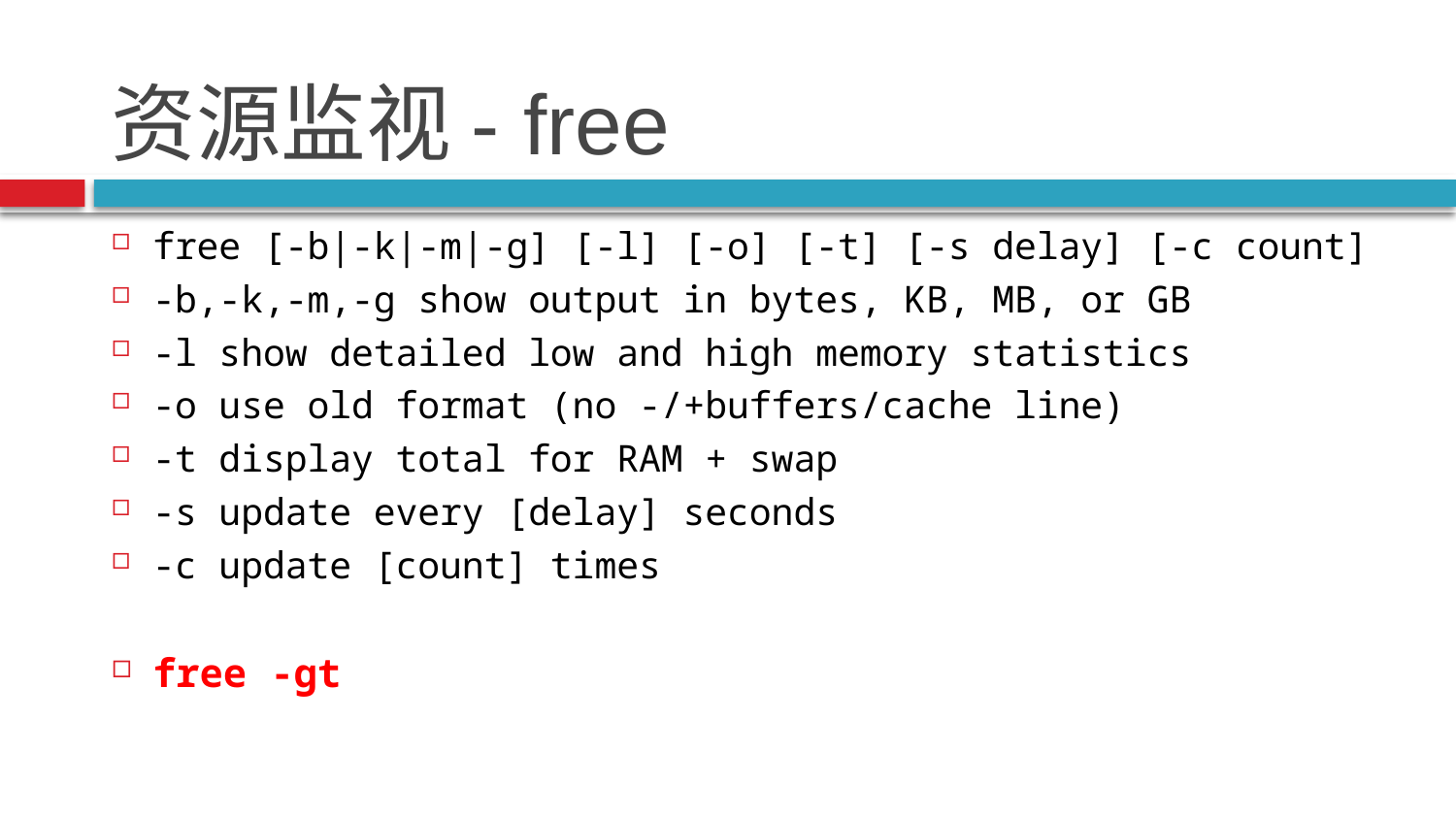

# 资源监视- free
free [-b|-k|-m|-g] [-l] [-o] [-t] [-s delay] [-c count]
-b,-k,-m,-g show output in bytes, KB, MB, or GB
-l show detailed low and high memory statistics
-o use old format (no -/+buffers/cache line)
-t display total for RAM + swap
-s update every [delay] seconds
-c update [count] times

free -gt